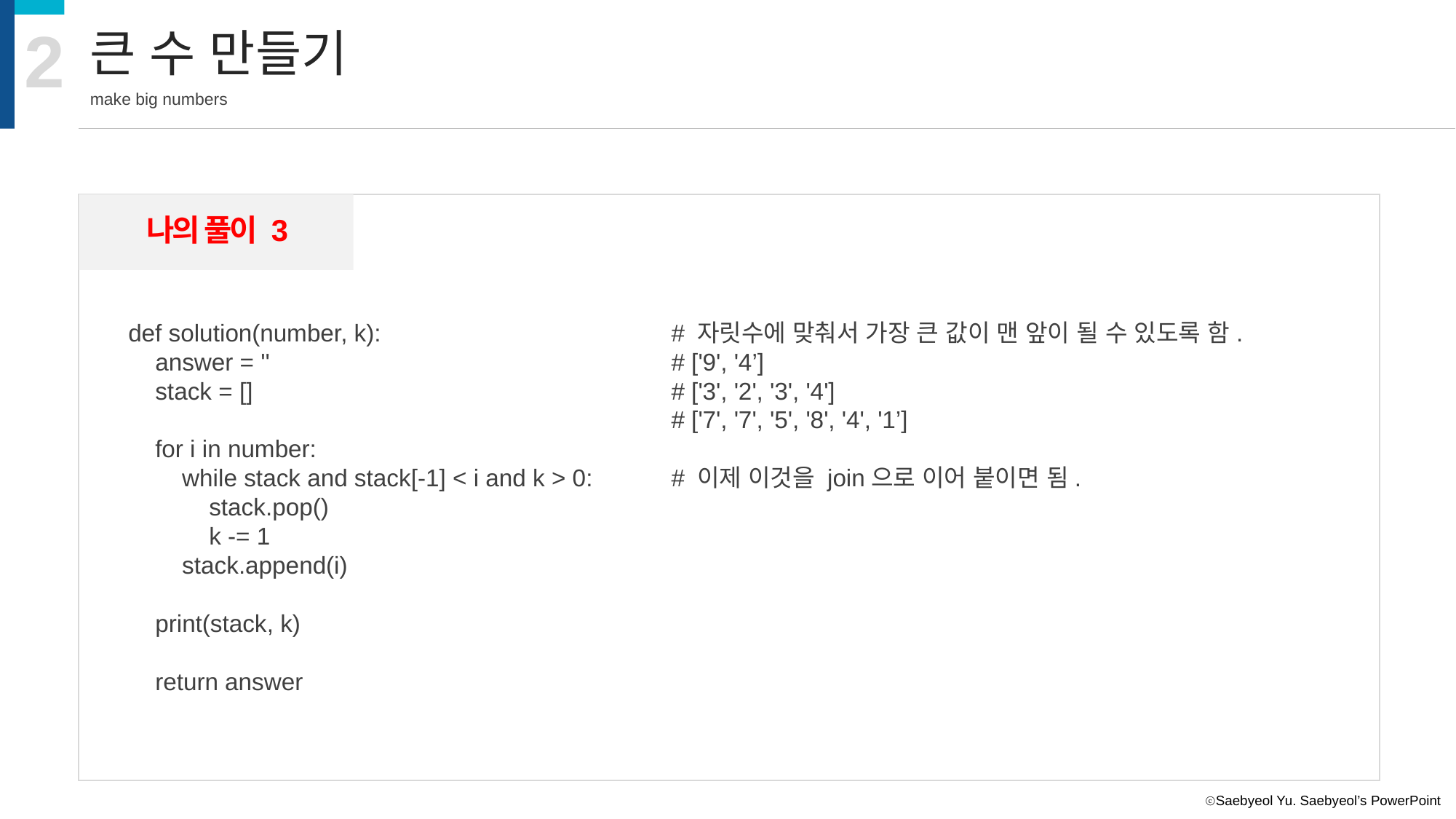

2
큰 수 만들기
make big numbers

나의 풀이 3
def solution(number, k):
    answer = ''
    stack = []

    for i in number:
        while stack and stack[-1] < i and k > 0:
            stack.pop()
            k -= 1
        stack.append(i)

    print(stack, k)

    return answer
# 자릿수에 맞춰서 가장 큰 값이 맨 앞이 될 수 있도록 함.
# ['9', '4’]
# ['3', '2', '3', '4']
# ['7', '7', '5', '8', '4', '1’]

# 이제 이것을 join으로 이어 붙이면 됨.